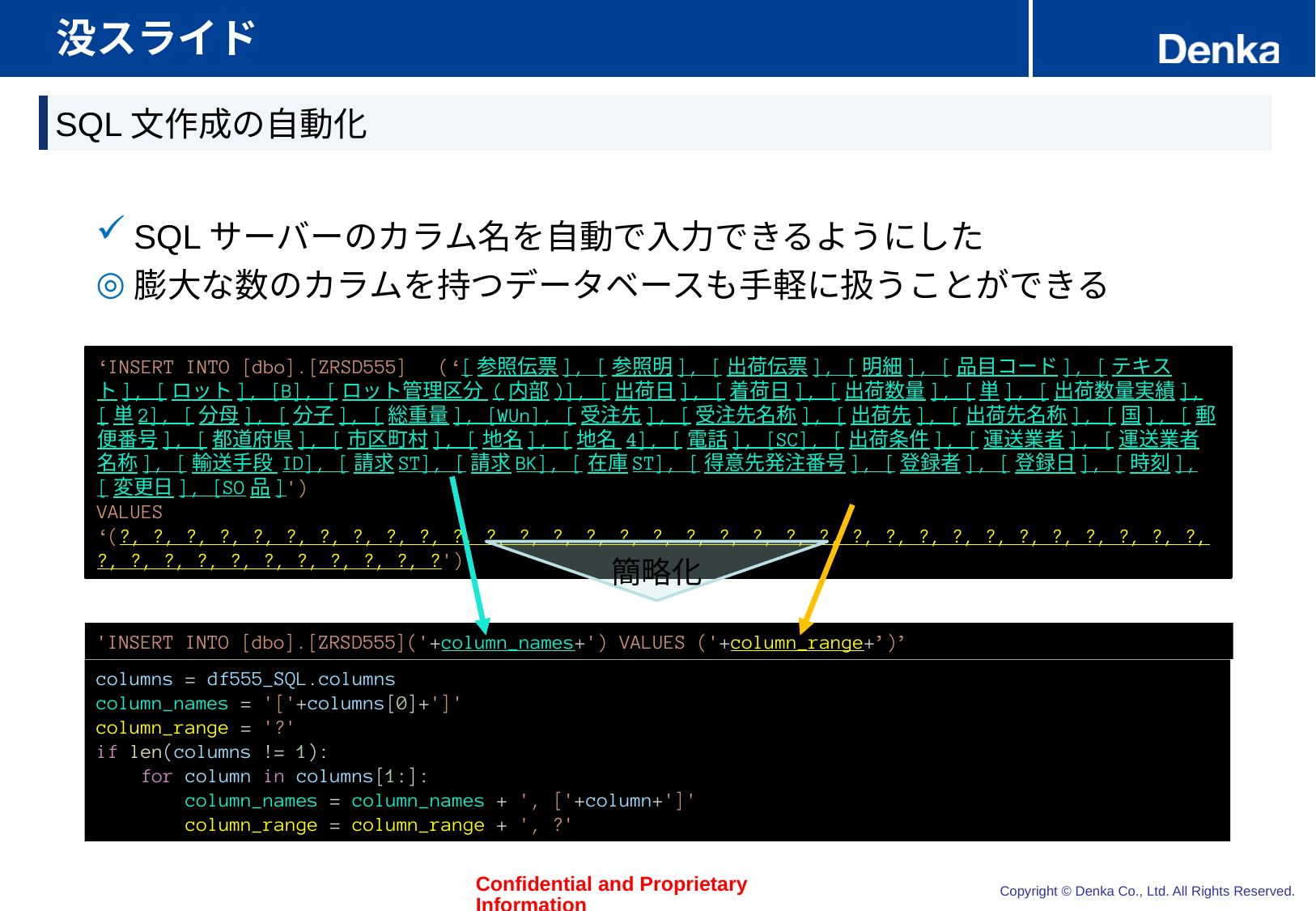

# 没スライド
SQL文作成の自動化

SQLサーバーのカラム名を自動で入力できるようにした
膨大な数のカラムを持つデータベースも手軽に扱うことができる
‘INSERT INTO [dbo].[ZRSD555]　(‘[参照伝票], [参照明], [出荷伝票], [明細], [品目コード], [テキスト], [ロット], [B], [ロット管理区分 (内部)], [出荷日], [着荷日], [出荷数量], [単], [出荷数量実績], [単2], [分母], [分子], [総重量], [WUn], [受注先], [受注先名称], [出荷先], [出荷先名称], [国], [郵便番号], [都道府県], [市区町村], [地名], [地名 4], [電話], [SC], [出荷条件], [運送業者], [運送業者名称], [輸送手段 ID], [請求ST], [請求BK], [在庫ST], [得意先発注番号], [登録者], [登録日], [時刻], [変更日], [SO品]')
VALUES ‘(?, ?, ?, ?, ?, ?, ?, ?, ?, ?, ?, ?, ?, ?, ?, ?, ?, ?, ?, ?, ?, ?, ?, ?, ?, ?, ?, ?, ?, ?, ?, ?, ?, ?, ?, ?, ?, ?, ?, ?, ?, ?, ?, ?')

簡略化
'INSERT INTO [dbo].[ZRSD555]('+column_names+') VALUES ('+column_range+’)’
columns = df555_SQL.columns
column_names = '['+columns[0]+']'
column_range = '?'
if len(columns != 1):
    for column in columns[1:]:
        column_names = column_names + ', ['+column+']'
        column_range = column_range + ', ?'